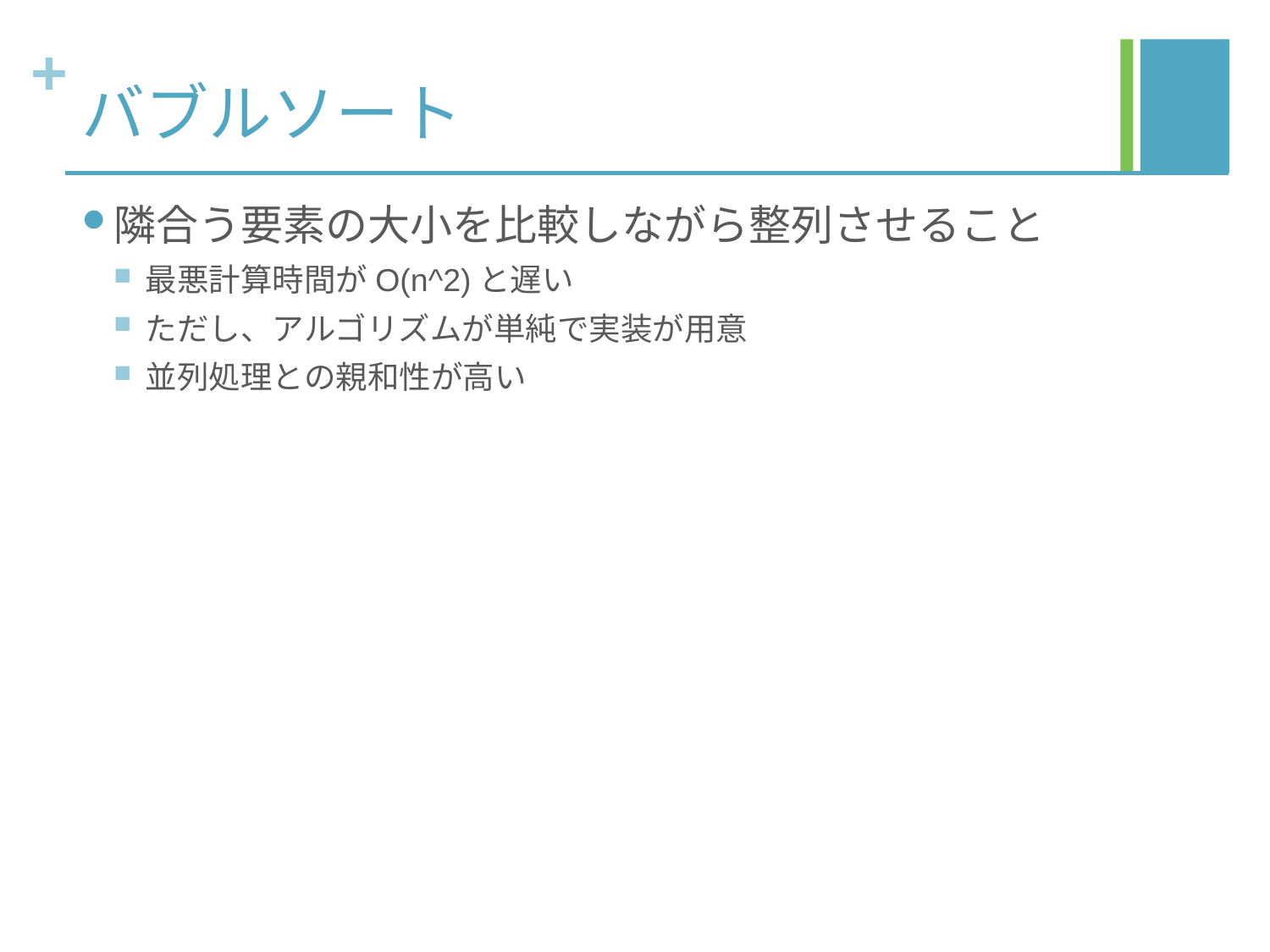

# バブルソート
隣合う要素の大小を比較しながら整列させること
最悪計算時間がO(n^2)と遅い
ただし、アルゴリズムが単純で実装が用意
並列処理との親和性が高い